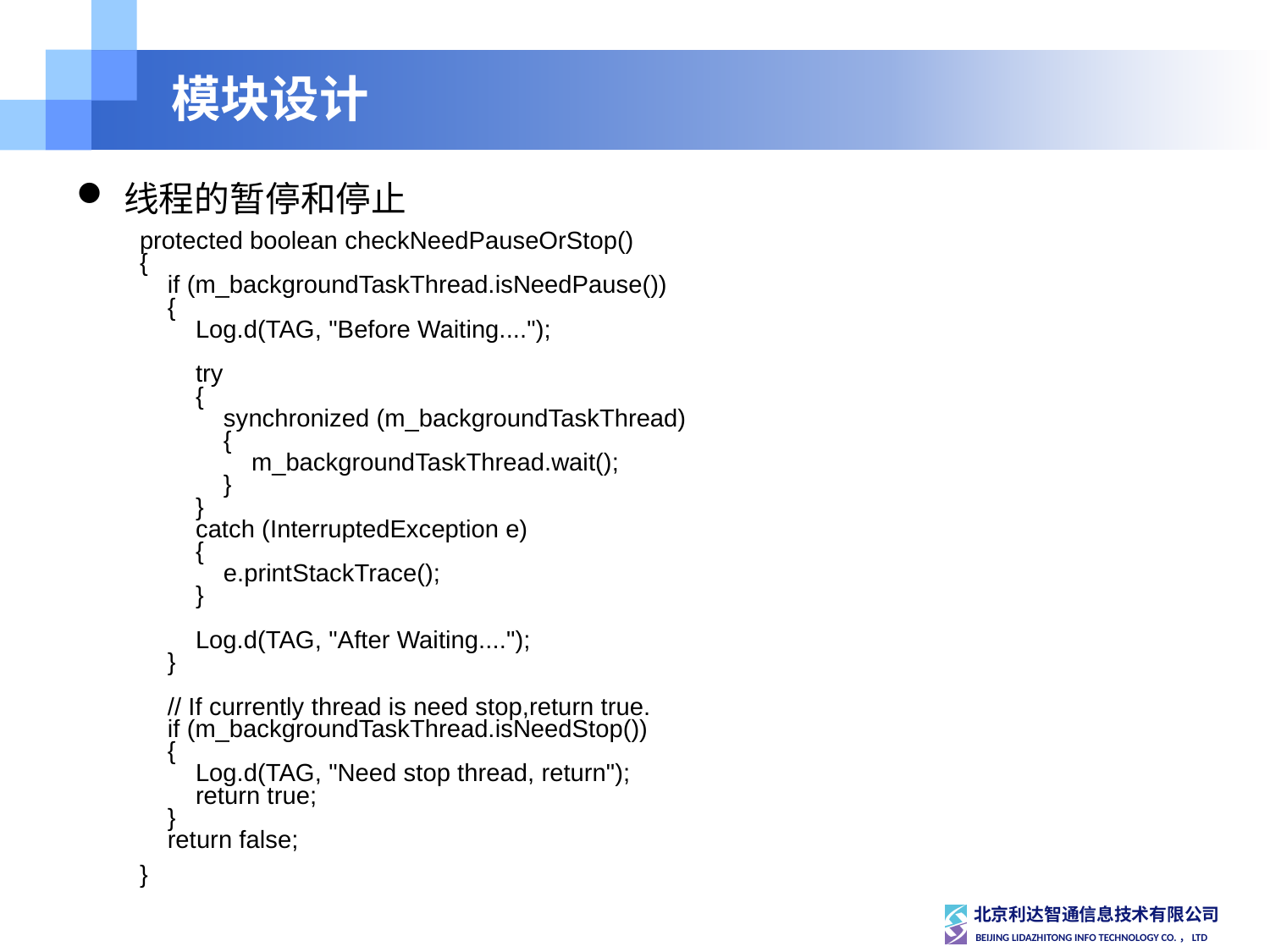

# 模块设计
线程的暂停和停止
protected boolean checkNeedPauseOrStop()
{
    if (m_backgroundTaskThread.isNeedPause())
    {
        Log.d(TAG, "Before Waiting....");

        try
        {
            synchronized (m_backgroundTaskThread)
            {
                m_backgroundTaskThread.wait();
            }
        }
        catch (InterruptedException e)
        {
            e.printStackTrace();
        }

        Log.d(TAG, "After Waiting....");
    }

    // If currently thread is need stop,return true.
    if (m_backgroundTaskThread.isNeedStop())
    {
        Log.d(TAG, "Need stop thread, return");
        return true;
    }
    return false;
}